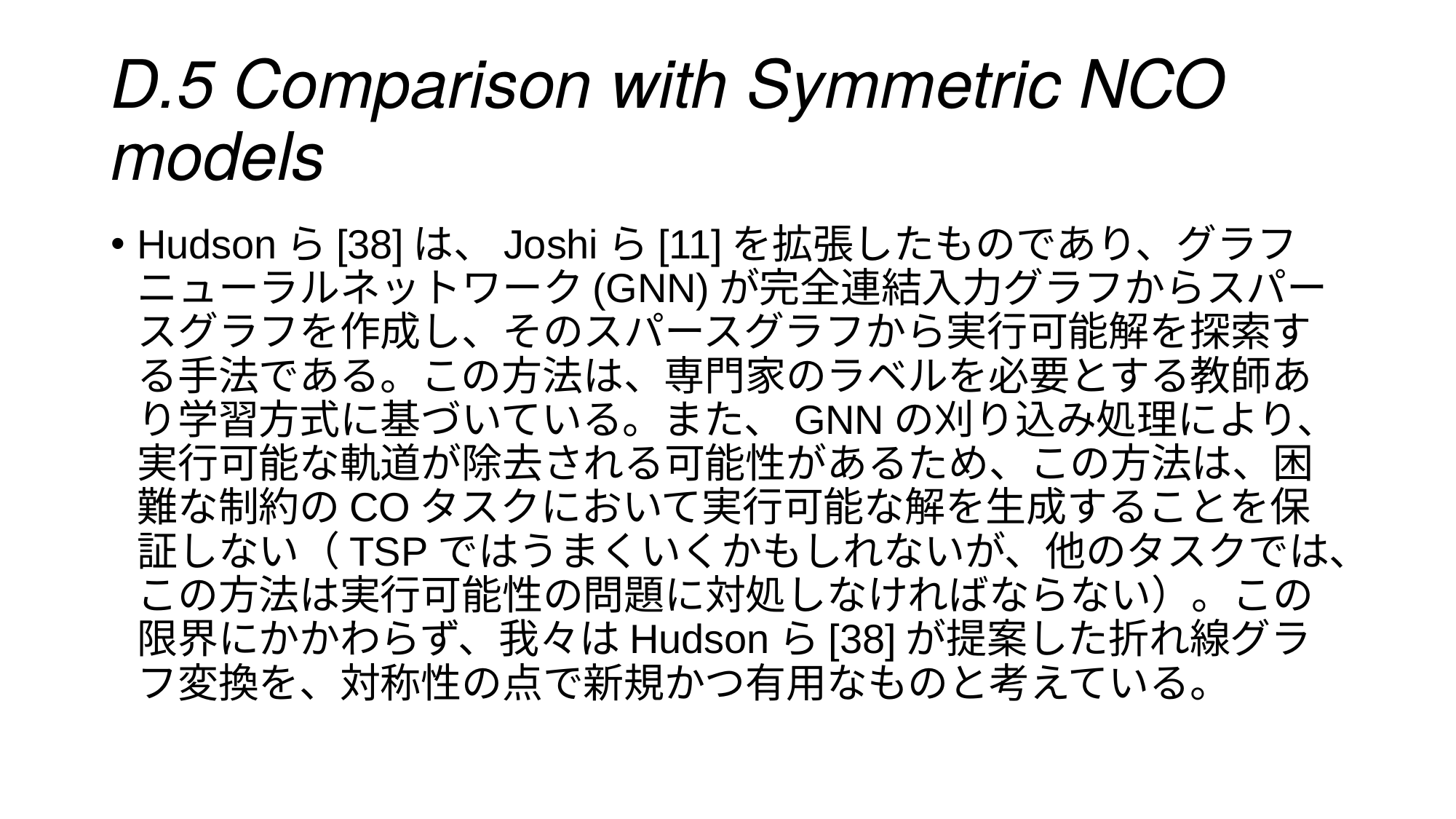

# D.5 Comparison with Symmetric NCO models
Hudsonら[38]は、Joshiら[11]を拡張したものであり、グラフニューラルネットワーク(GNN)が完全連結入力グラフからスパースグラフを作成し、そのスパースグラフから実行可能解を探索する手法である。この方法は、専門家のラベルを必要とする教師あり学習方式に基づいている。また、GNNの刈り込み処理により、実行可能な軌道が除去される可能性があるため、この方法は、困難な制約のCOタスクにおいて実行可能な解を生成することを保証しない（TSPではうまくいくかもしれないが、他のタスクでは、この方法は実行可能性の問題に対処しなければならない）。この限界にかかわらず、我々はHudsonら[38]が提案した折れ線グラフ変換を、対称性の点で新規かつ有用なものと考えている。